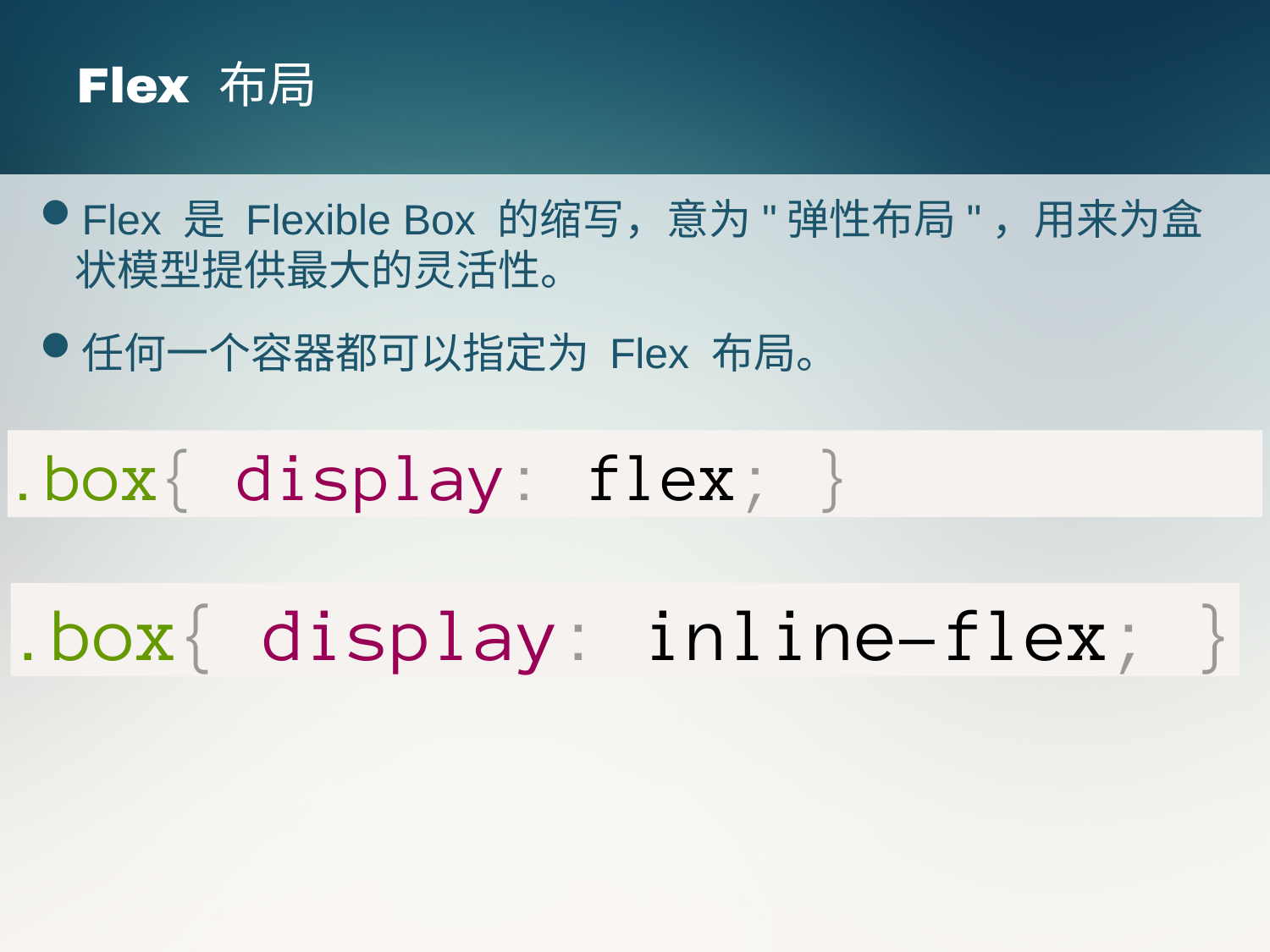

# Flex 布局
Flex 是 Flexible Box 的缩写，意为"弹性布局"，用来为盒状模型提供最大的灵活性。
任何一个容器都可以指定为 Flex 布局。
.box{ display: flex; }

.box{ display: inline-flex; }